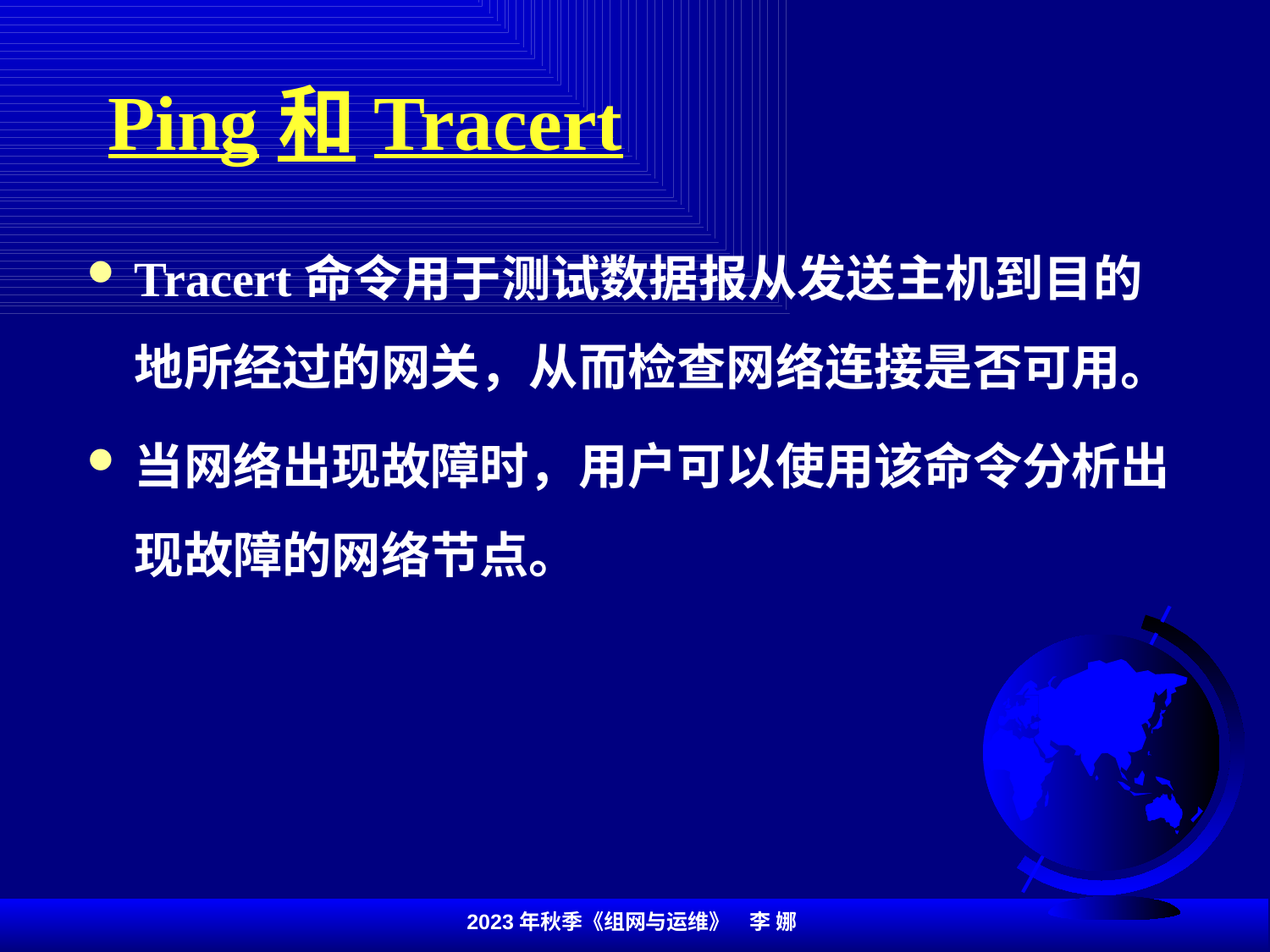

# Ping和Tracert
Tracert命令用于测试数据报从发送主机到目的地所经过的网关，从而检查网络连接是否可用。
当网络出现故障时，用户可以使用该命令分析出现故障的网络节点。